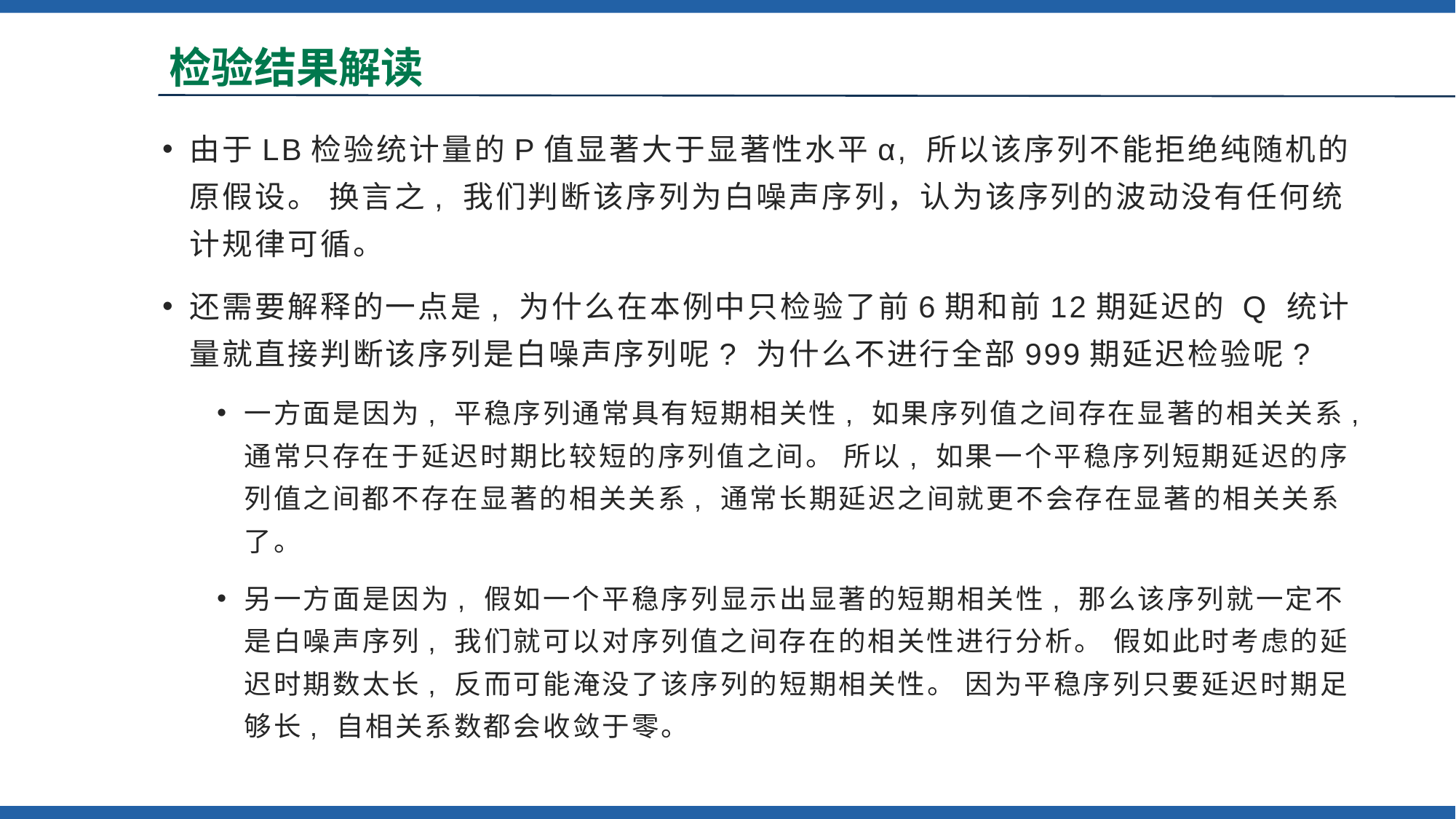

# 检验结果解读
由于LB检验统计量的P值显著大于显著性水平α, 所以该序列不能拒绝纯随机的原假设。 换言之, 我们判断该序列为白噪声序列，认为该序列的波动没有任何统计规律可循。
还需要解释的一点是, 为什么在本例中只检验了前6期和前12期延迟的 Q 统计量就直接判断该序列是白噪声序列呢? 为什么不进行全部999期延迟检验呢?
一方面是因为, 平稳序列通常具有短期相关性, 如果序列值之间存在显著的相关关系, 通常只存在于延迟时期比较短的序列值之间。 所以, 如果一个平稳序列短期延迟的序列值之间都不存在显著的相关关系, 通常长期延迟之间就更不会存在显著的相关关系了。
另一方面是因为, 假如一个平稳序列显示出显著的短期相关性, 那么该序列就一定不是白噪声序列, 我们就可以对序列值之间存在的相关性进行分析。 假如此时考虑的延迟时期数太长, 反而可能淹没了该序列的短期相关性。 因为平稳序列只要延迟时期足够长, 自相关系数都会收敛于零。